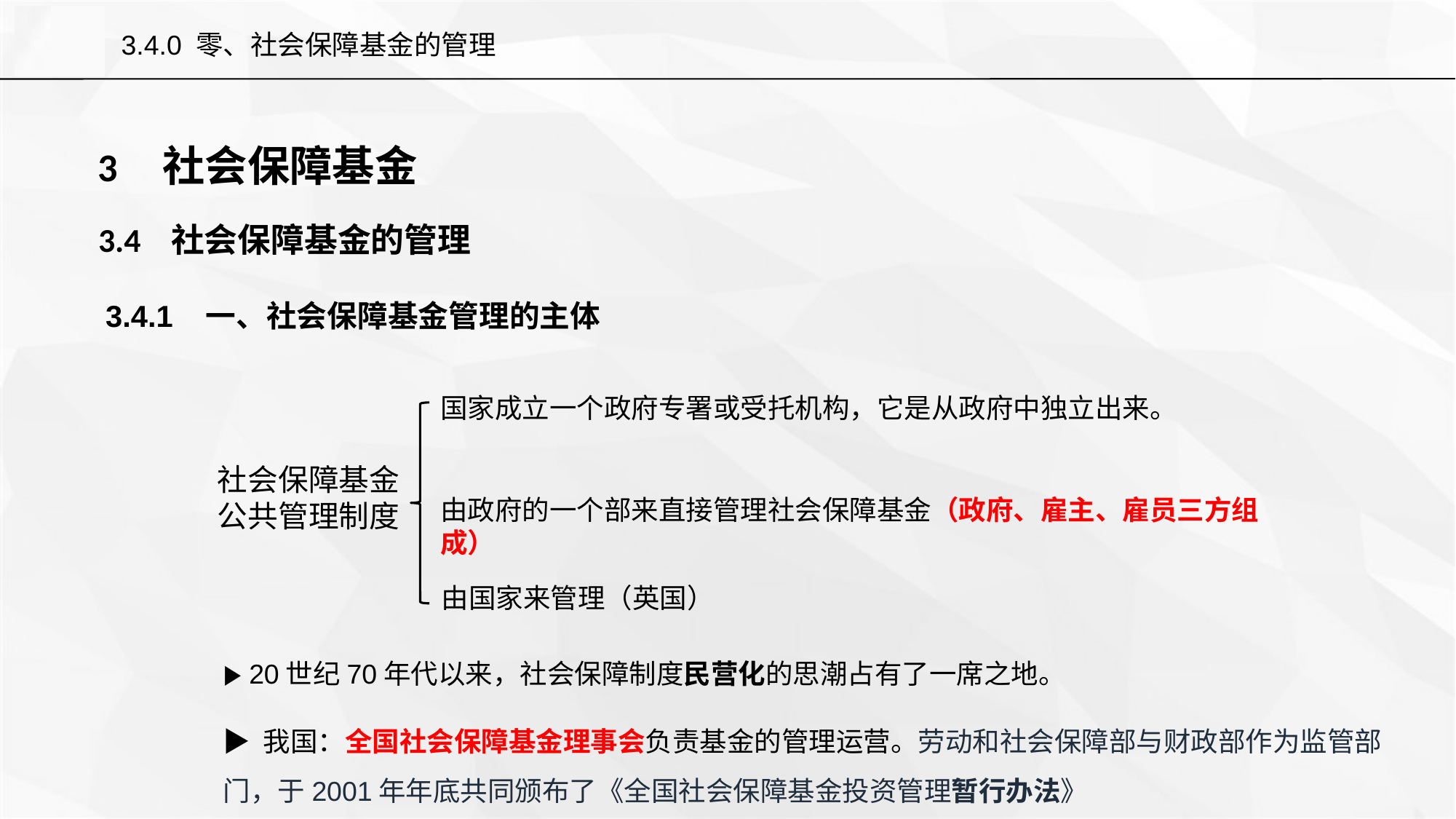

3.4.0 零、社会保障基金的管理
3    社会保障基金
3.4   社会保障基金的管理
3.4.1   一、社会保障基金管理的主体
国家成立一个政府专署或受托机构，它是从政府中独立出来。

社会保障基金
公共管理制度
由政府的一个部来直接管理社会保障基金（政府、雇主、雇员三方组成）
由国家来管理（英国）
▶ 20世纪70年代以来，社会保障制度民营化的思潮占有了一席之地。
▶ 我国：全国社会保障基金理事会负责基金的管理运营。劳动和社会保障部与财政部作为监管部门，于2001年年底共同颁布了《全国社会保障基金投资管理暂行办法》